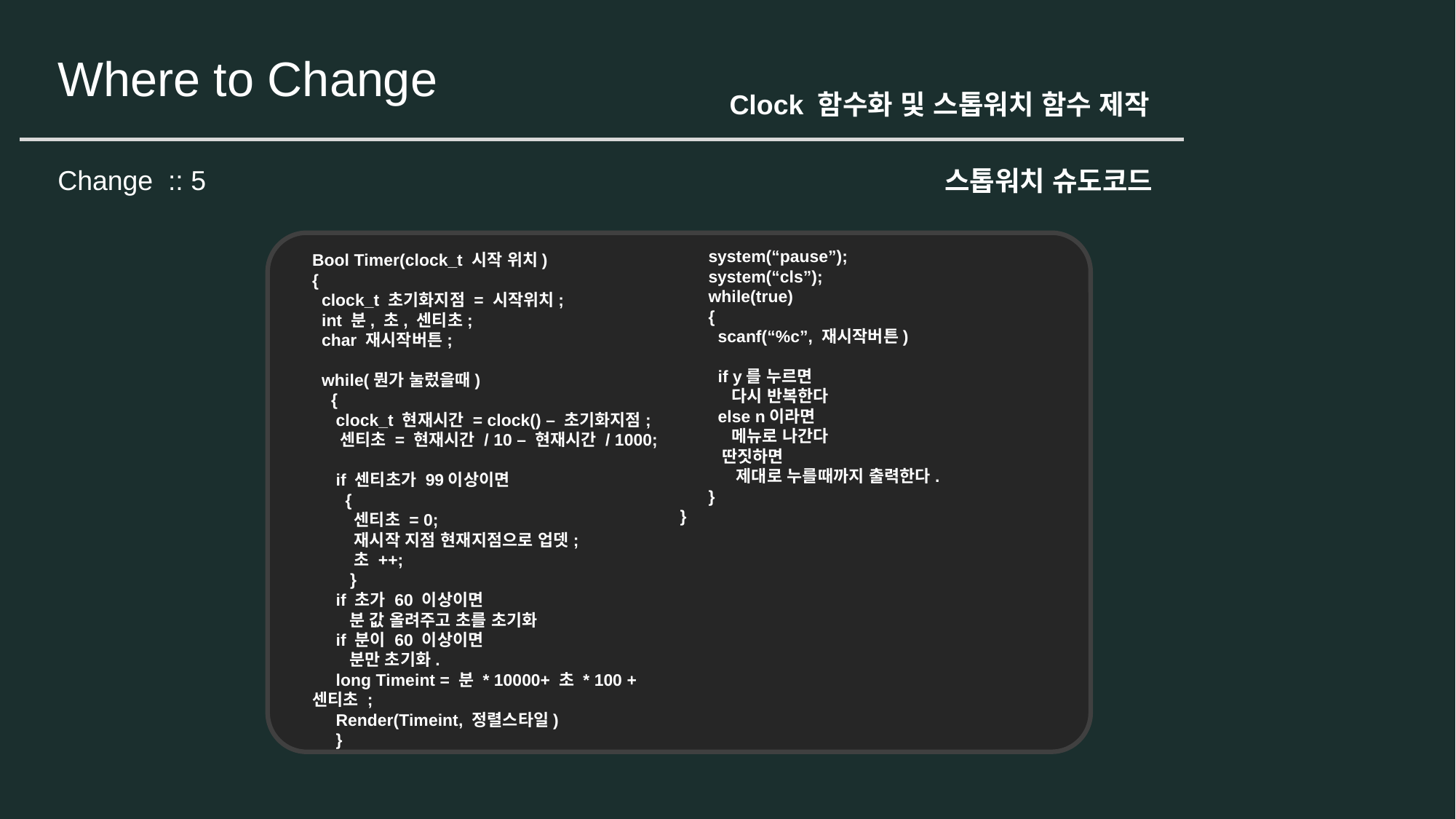

Where to Change
Clock 함수화 및 스톱워치 함수 제작
Change  :: 5
스톱워치 슈도코드

Bool Timer(clock_t 시작 위치)
{
  clock_t 초기화지점 = 시작위치;
  int 분, 초, 센티초;
  char 재시작버튼;

  while(뭔가 눌렀을때)
    {
     clock_t 현재시간 = clock() – 초기화지점;
     센티초 = 현재시간 / 10 – 현재시간 / 1000;

     if 센티초가 99이상이면
       {
        센티초 = 0;
        재시작 지점 현재지점으로 업뎃;
        초 ++;
        }
     if 초가 60 이상이면
       분 값 올려주고 초를 초기화
     if 분이 60 이상이면
       분만 초기화.
     long Timeint = 분 * 10000+ 초 * 100 + 센티초 ;
     Render(Timeint, 정렬스타일)
     }

      system(“pause”);
      system(“cls”);
      while(true)
      {
        scanf(“%c”, 재시작버튼)

        if y를 누르면
          다시 반복한다
        else n이라면
          메뉴로 나간다
        딴짓하면
           제대로 누를때까지 출력한다.
      }
}